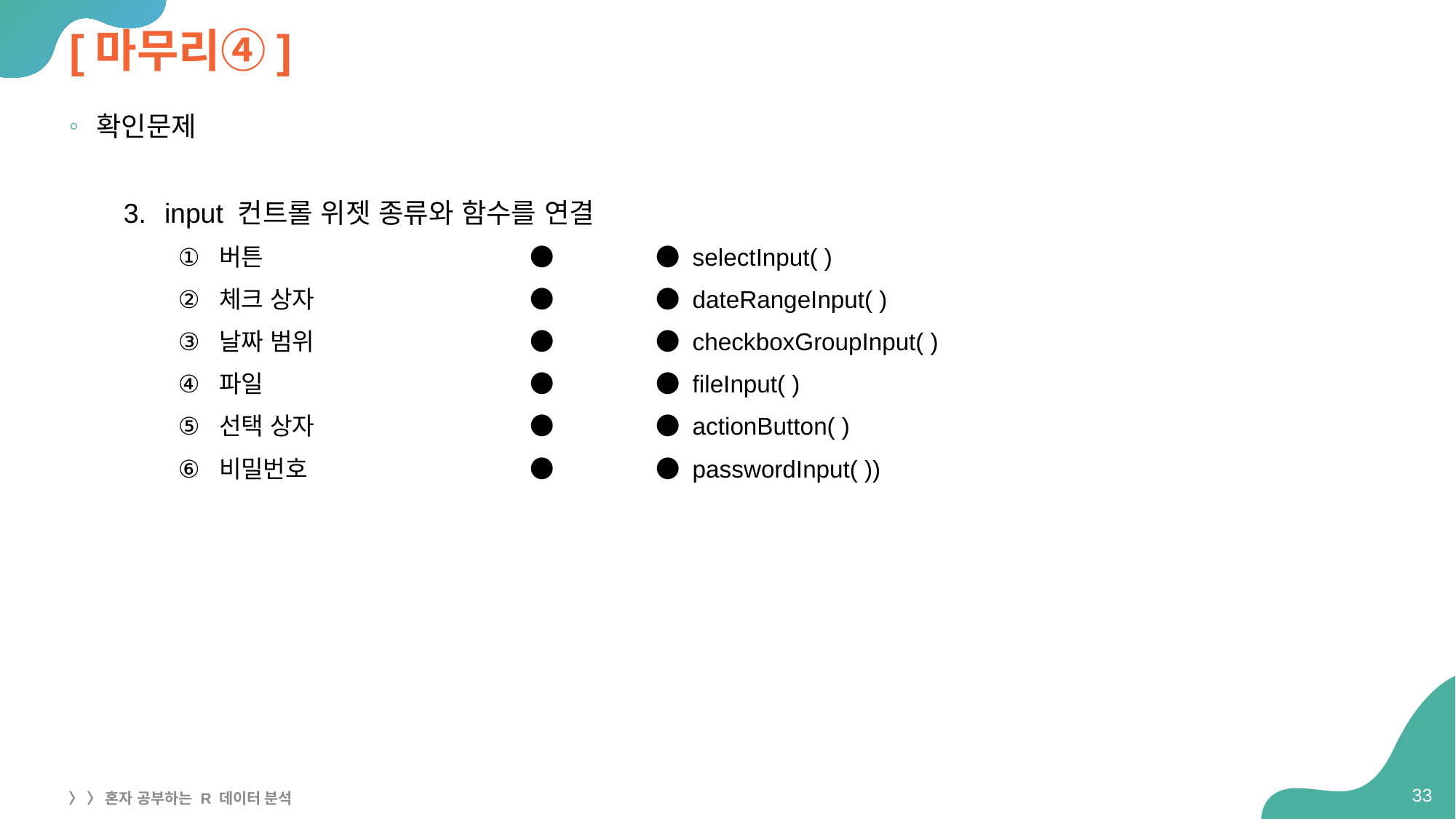

# [마무리④]
확인문제
input 컨트롤 위젯 종류와 함수를 연결
버튼 	● 		● selectInput( )
체크 상자 	● 		● dateRangeInput( )
날짜 범위 	● 		● checkboxGroupInput( )
파일 	● 		● fileInput( )
선택 상자 	● 		● actionButton( )
비밀번호 	●		● passwordInput( ))
33
〉 〉 혼자 공부하는 R 데이터 분석